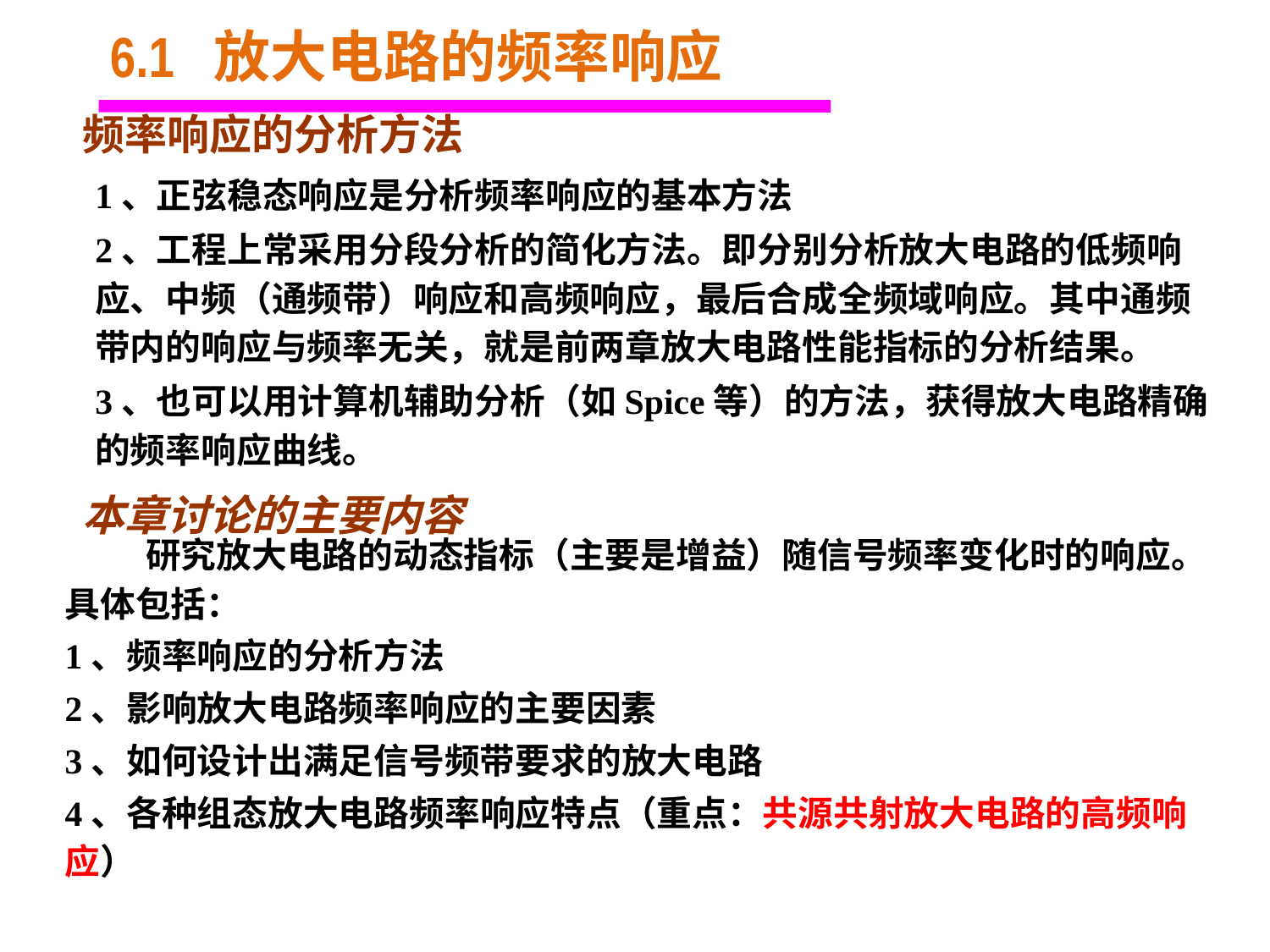

# 6.1  放大电路的频率响应
频率响应的分析方法
1、正弦稳态响应是分析频率响应的基本方法
2、工程上常采用分段分析的简化方法。即分别分析放大电路的低频响应、中频（通频带）响应和高频响应，最后合成全频域响应。其中通频带内的响应与频率无关，就是前两章放大电路性能指标的分析结果。
3、也可以用计算机辅助分析（如Spice等）的方法，获得放大电路精确的频率响应曲线。
本章讨论的主要内容
         研究放大电路的动态指标（主要是增益）随信号频率变化时的响应。具体包括：
1、频率响应的分析方法
2、影响放大电路频率响应的主要因素
3、如何设计出满足信号频带要求的放大电路
4、各种组态放大电路频率响应特点（重点：共源共射放大电路的高频响应）